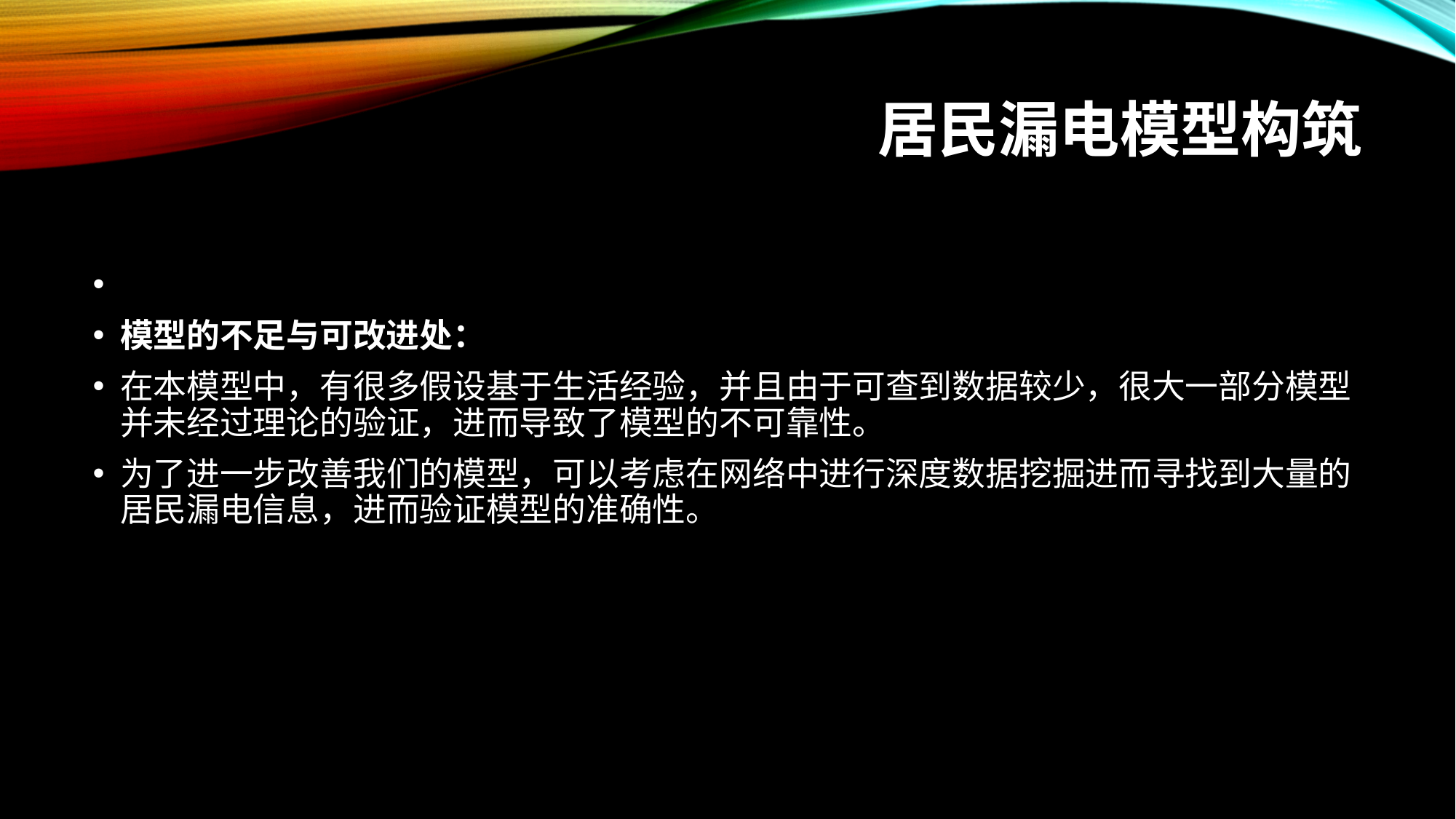

# 居民漏电模型构筑

模型的不足与可改进处：
在本模型中，有很多假设基于生活经验，并且由于可查到数据较少，很大一部分模型并未经过理论的验证，进而导致了模型的不可靠性。
为了进一步改善我们的模型，可以考虑在网络中进行深度数据挖掘进而寻找到大量的居民漏电信息，进而验证模型的准确性。